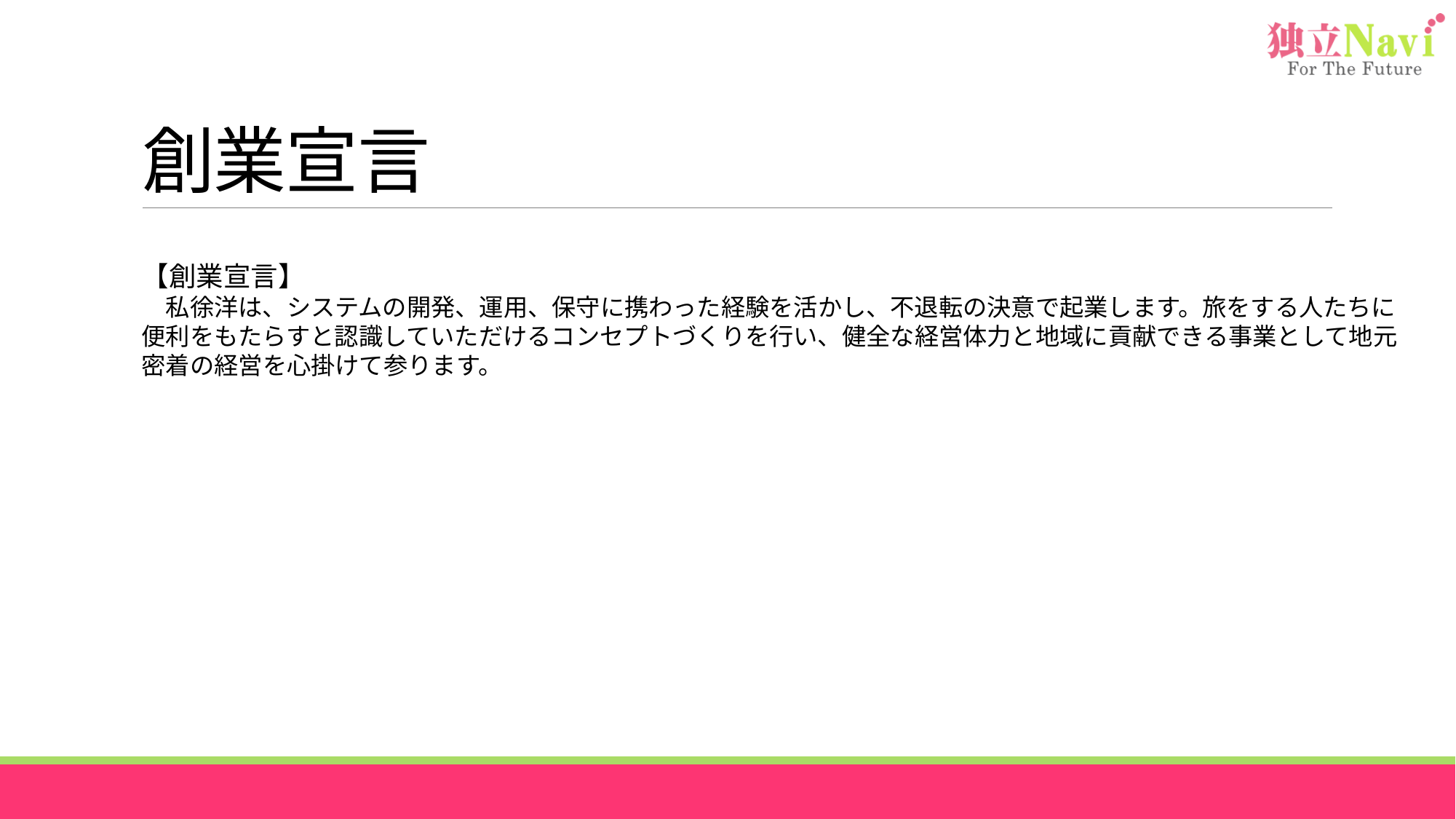

# 創業宣言
【創業宣言】
　私徐洋は、システムの開発、運用、保守に携わった経験を活かし、不退転の決意で起業します。旅をする人たちに便利をもたらすと認識していただけるコンセプトづくりを行い、健全な経営体力と地域に貢献できる事業として地元密着の経営を心掛けて参ります。